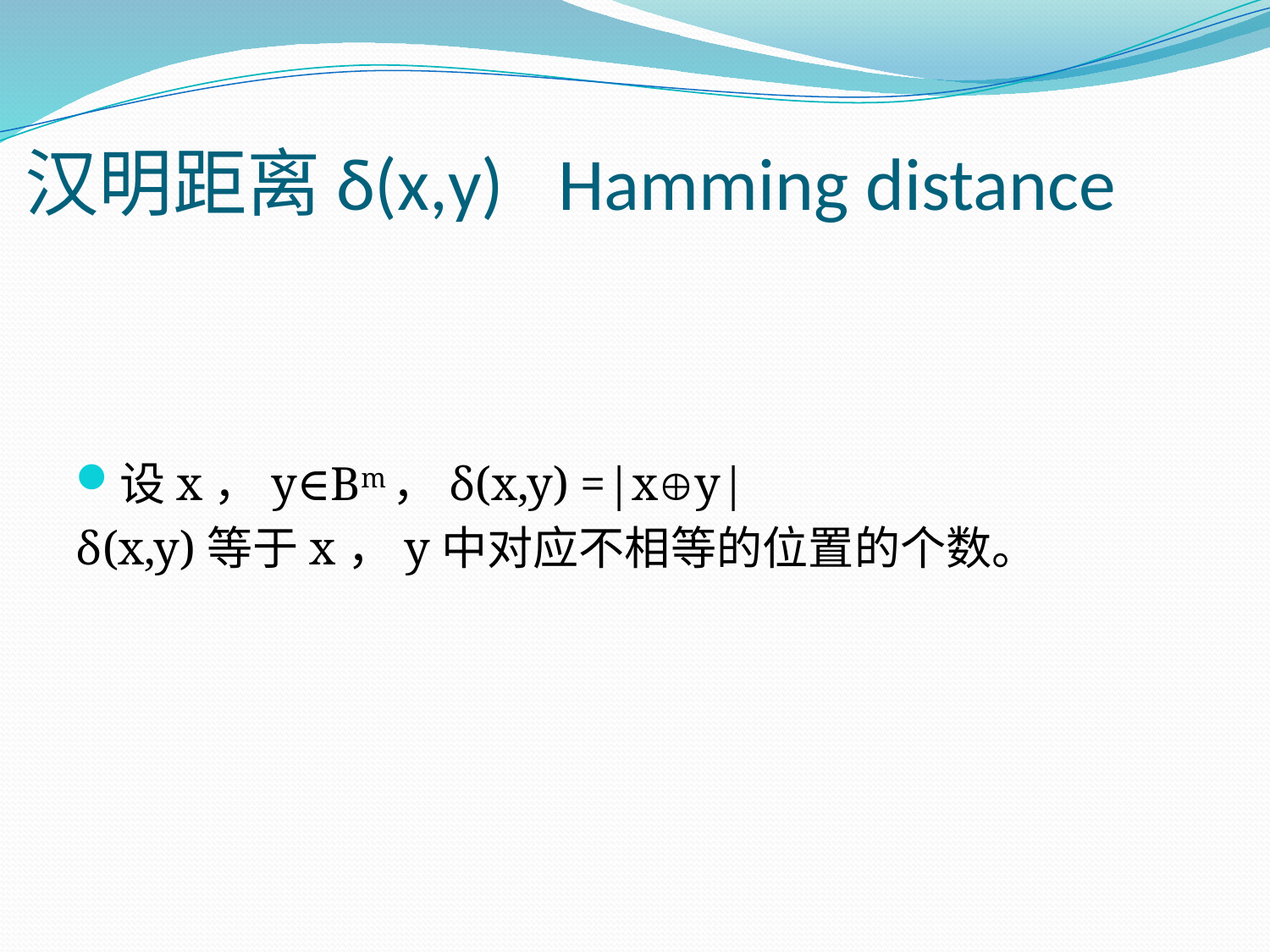

# 汉明距离δ(x,y)	Hamming distance

设x，y∈Bm，δ(x,y) =|x⊕y|
δ(x,y)等于x，y中对应不相等的位置的个数。